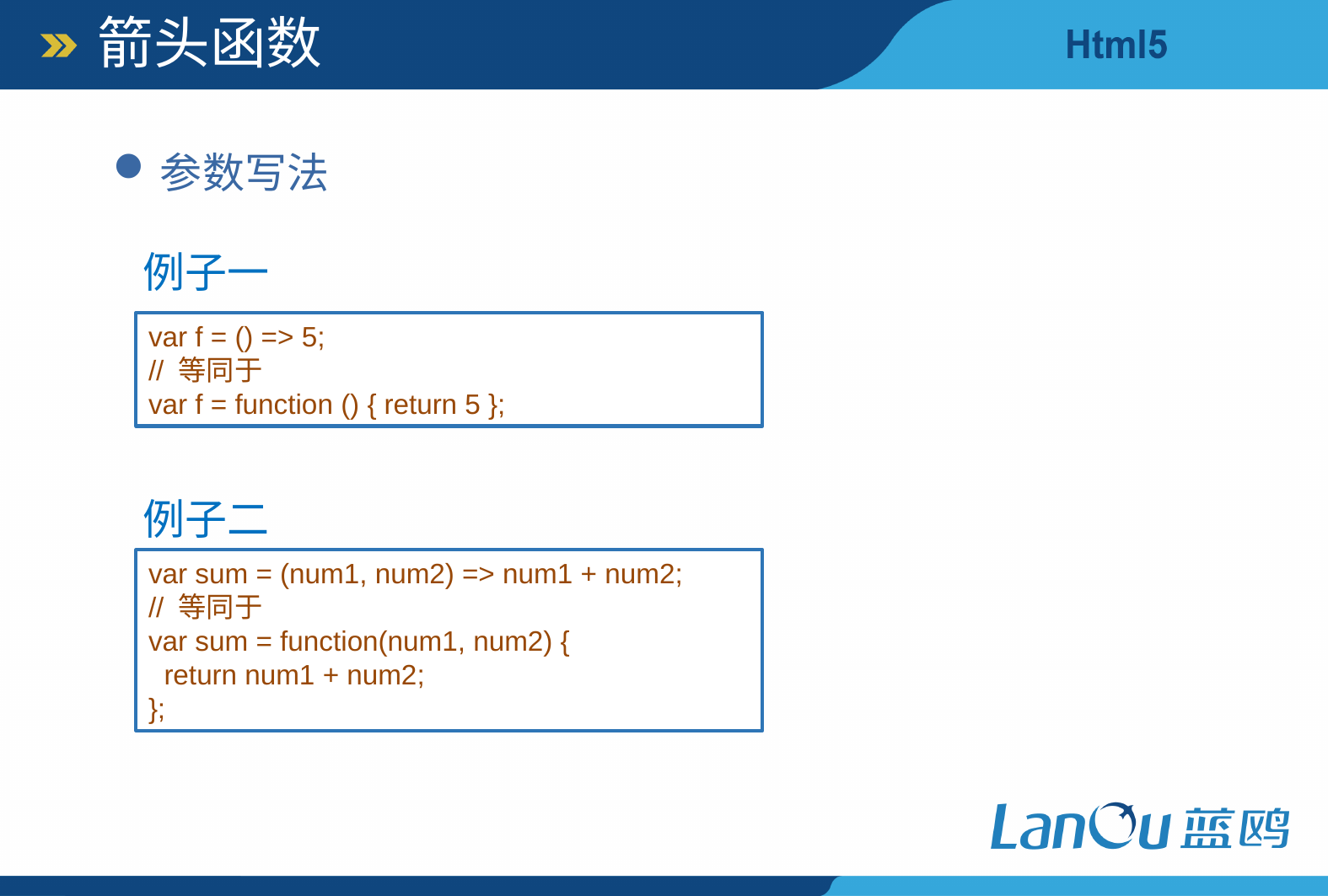

箭头函数
参数写法
例子一
var f = () => 5;
// 等同于
var f = function () { return 5 };
例子二
var sum = (num1, num2) => num1 + num2;
// 等同于
var sum = function(num1, num2) {
  return num1 + num2;
};